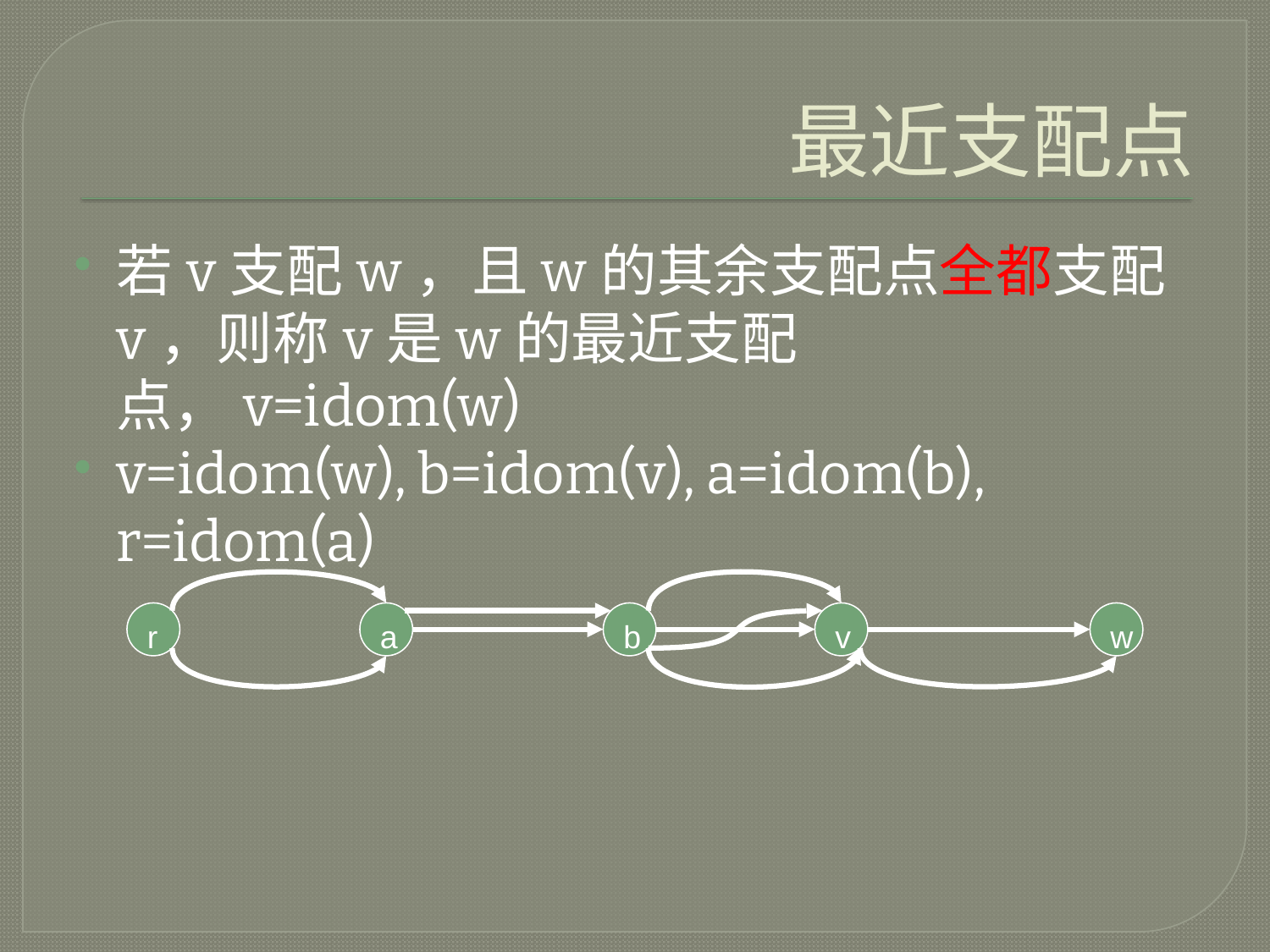

# 最近支配点
若v支配w，且w的其余支配点全都支配v，则称v是w的最近支配点，v=idom(w)
v=idom(w), b=idom(v), a=idom(b), r=idom(a)

r
a
b
v
w